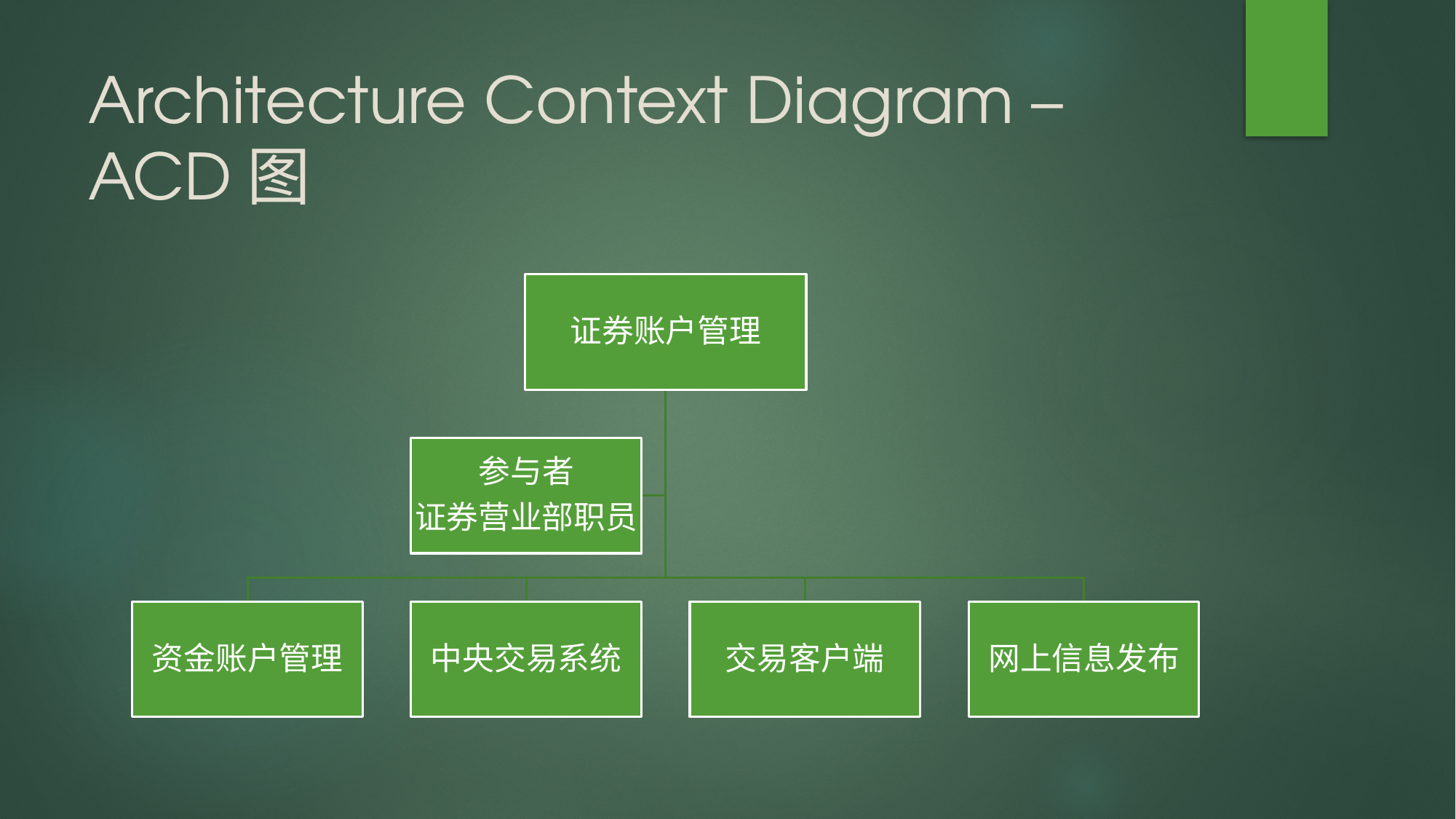

# Architecture Context Diagram – ACD图
证券账户管理
资金账户管理
中央交易系统
交易客户端
网上信息发布
参与者
证券营业部职员